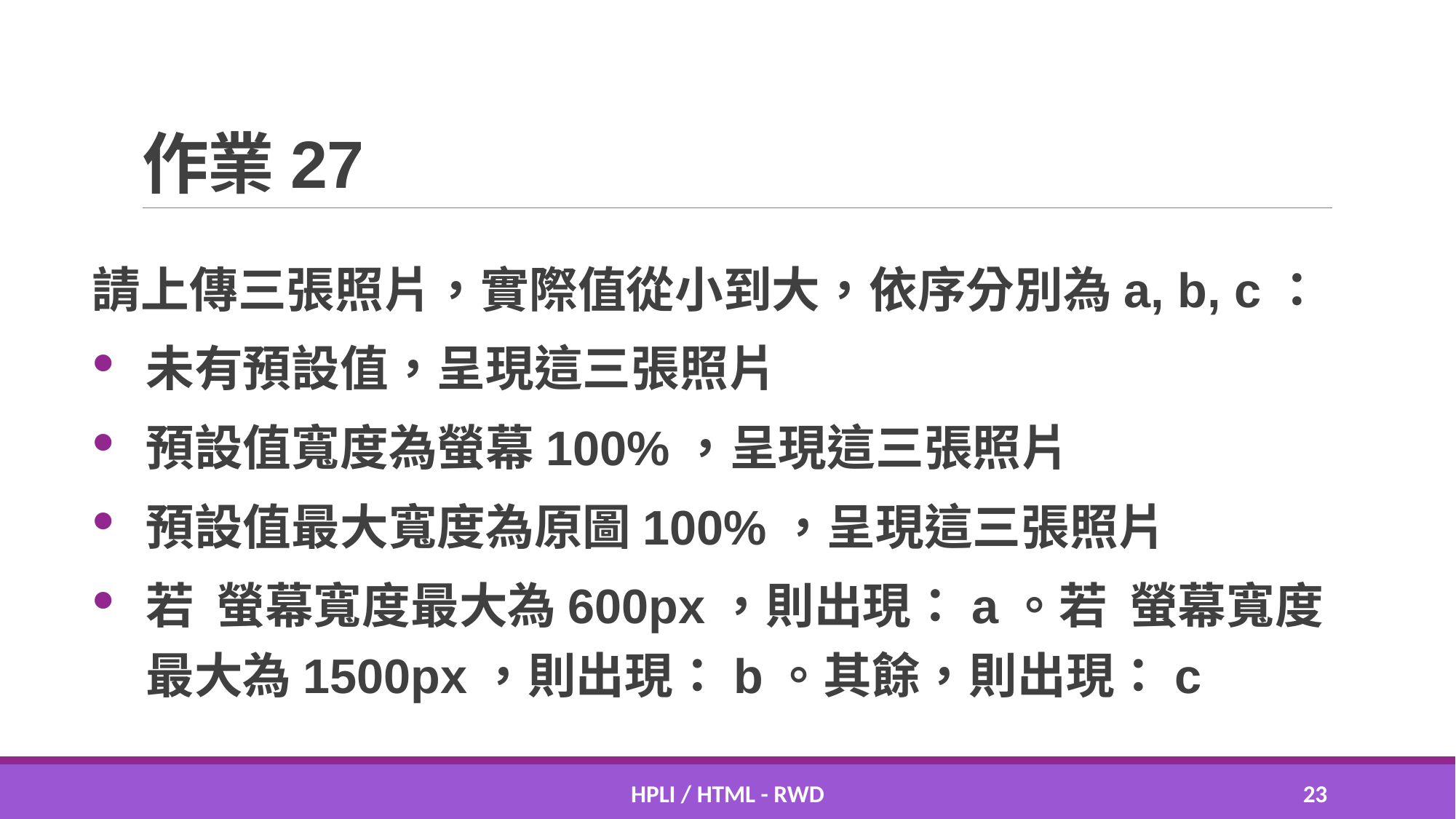

# 作業27
請上傳三張照片，實際值從小到大，依序分別為a, b, c：
未有預設值，呈現這三張照片
預設值寬度為螢幕100%，呈現這三張照片
預設值最大寬度為原圖100%，呈現這三張照片
若  螢幕寬度最大為600px，則出現：a。若  螢幕寬度最大為1500px，則出現：b。其餘，則出現：c

HPLI / HTML - RWD
23